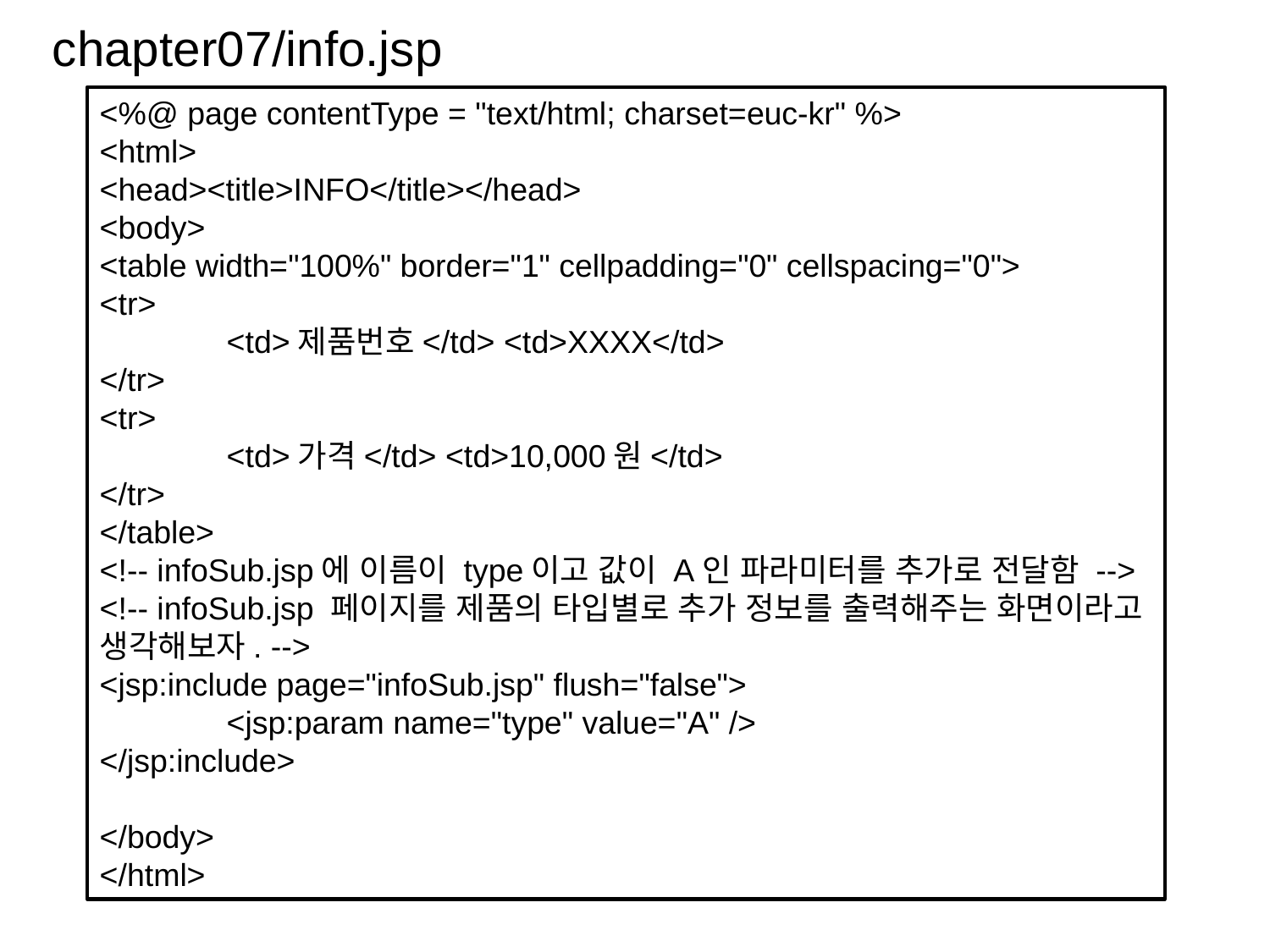

# chapter07/info.jsp
<%@ page contentType = "text/html; charset=euc-kr" %>
<html>
<head><title>INFO</title></head>
<body>
<table width="100%" border="1" cellpadding="0" cellspacing="0">
<tr>
	<td>제품번호</td> <td>XXXX</td>
</tr>
<tr>
	<td>가격</td> <td>10,000원</td>
</tr>
</table>
<!-- infoSub.jsp에 이름이 type이고 값이 A인 파라미터를 추가로 전달함 -->
<!-- infoSub.jsp 페이지를 제품의 타입별로 추가 정보를 출력해주는 화면이라고
생각해보자. -->
<jsp:include page="infoSub.jsp" flush="false">
	<jsp:param name="type" value="A" />
</jsp:include>

</body>
</html>